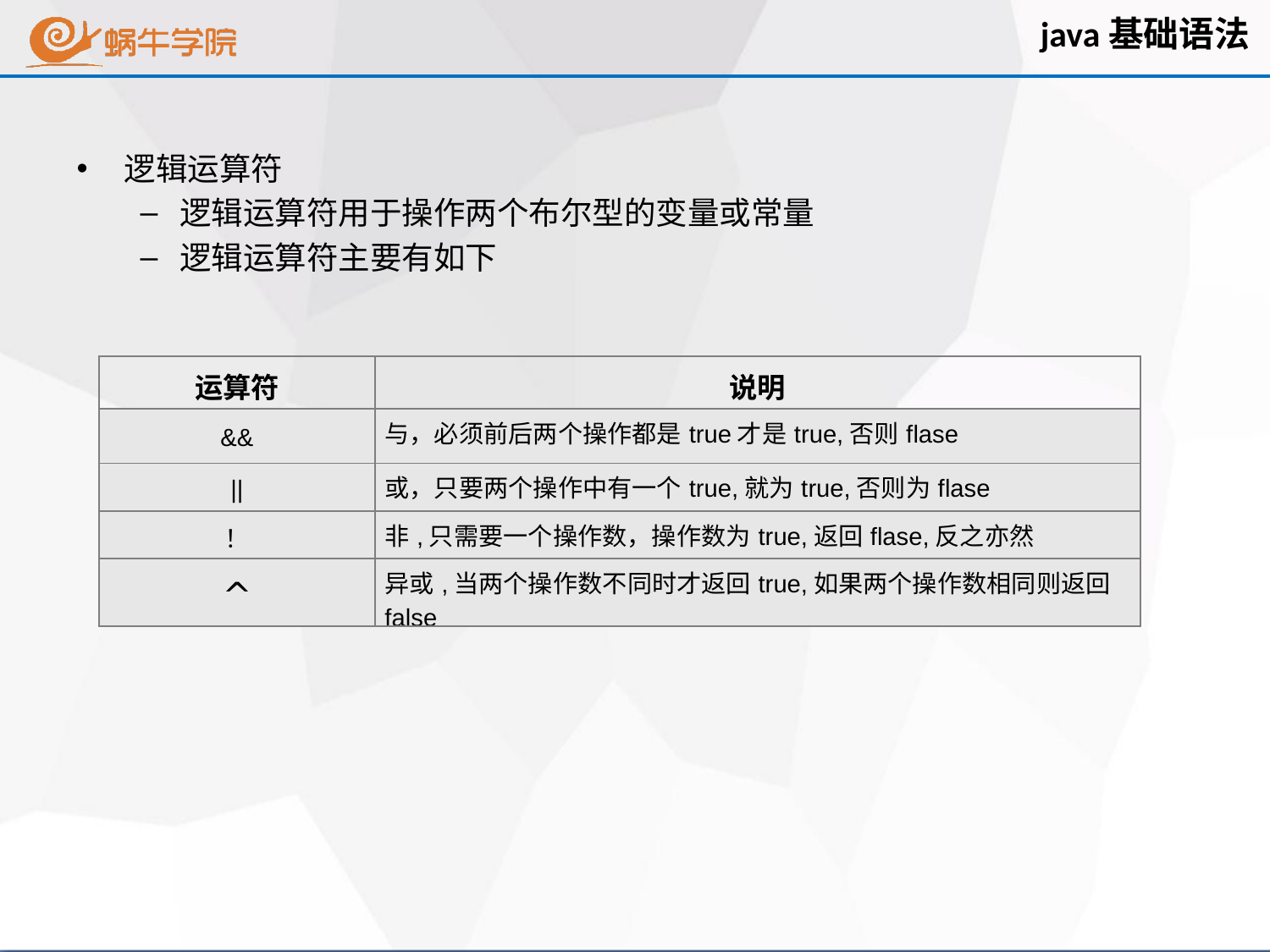

java基础语法

逻辑运算符
逻辑运算符用于操作两个布尔型的变量或常量
逻辑运算符主要有如下
| 运算符 | 说明 |
| --- | --- |
| && | 与，必须前后两个操作都是true才是true,否则flase |
| || | 或，只要两个操作中有一个true,就为true,否则为flase |
| ！ | 非,只需要一个操作数，操作数为true,返回flase,反之亦然 |
| ^ | 异或,当两个操作数不同时才返回true,如果两个操作数相同则返回false |